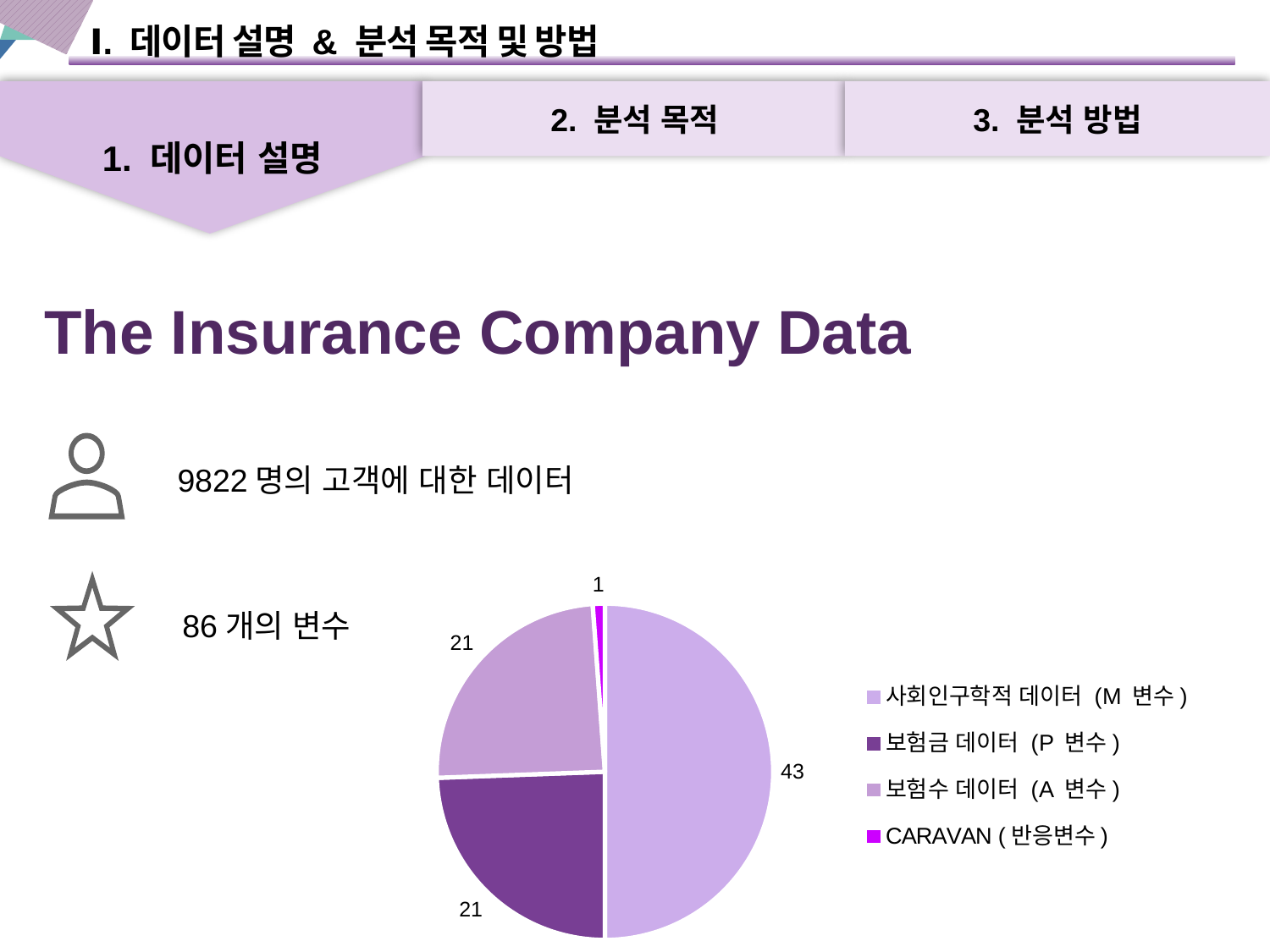

Ⅰ. 데이터 설명 & 분석 목적 및 방법
1. 데이터 설명
2. 분석 목적
3. 분석 방법
The Insurance Company Data

9822명의 고객에 대한 데이터

### Chart

| Category | 변수 설명 |
|---|---|
| 사회인구학적 데이터 (M 변수) | 43.0 |
| 보험금 데이터 (P 변수) | 21.0 |
| 보험수 데이터 (A 변수) | 21.0 |
| CARAVAN (반응변수) | 1.0 |
86개의 변수